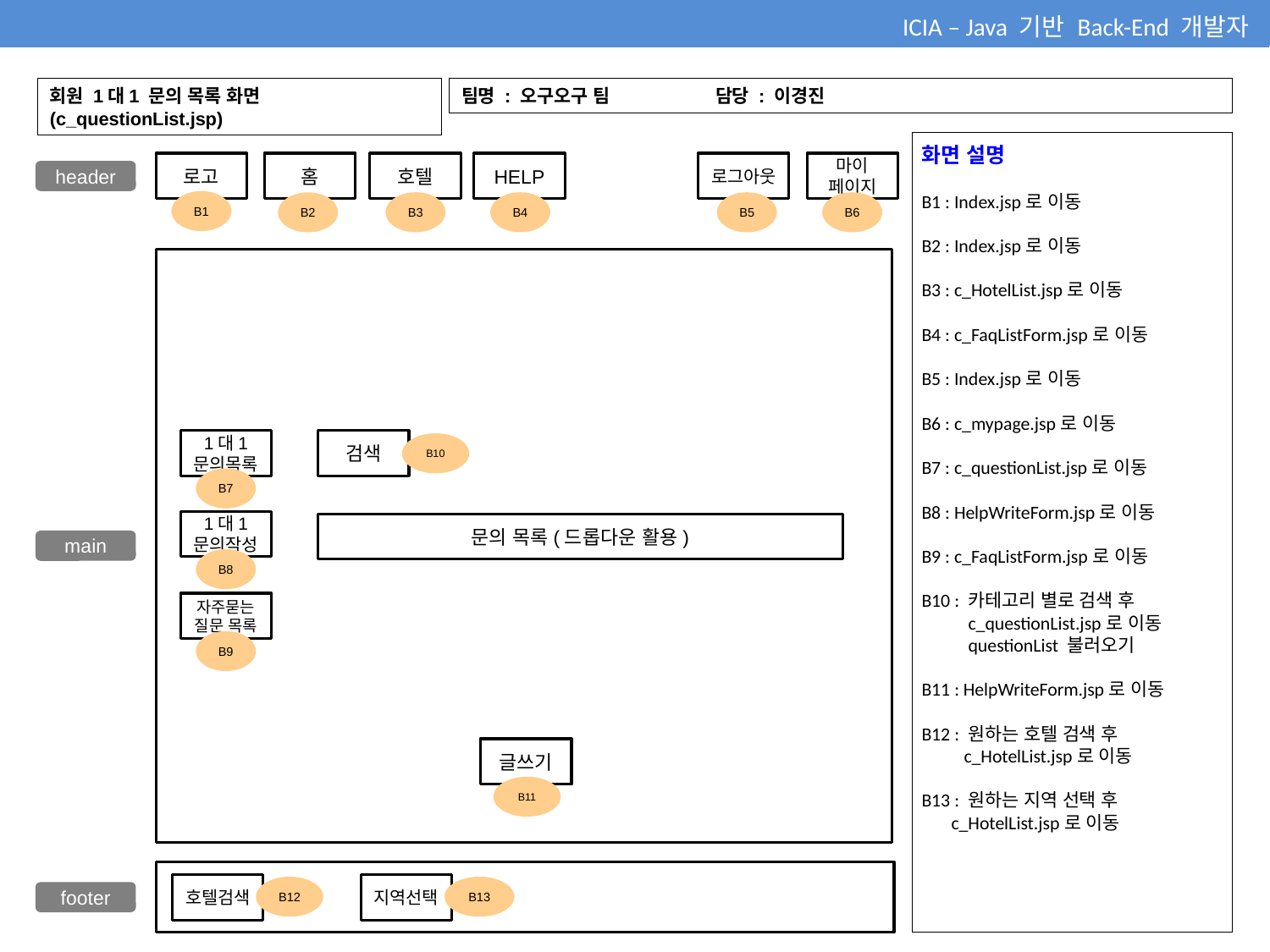

ICIA – Java 기반 Back-End 개발자
회원 1대1 문의 목록 화면(c_questionList.jsp)
팀명 : 오구오구 팀	담당 : 이경진
화면 설명

B1 : Index.jsp로 이동

B2 : Index.jsp로 이동

B3 : c_HotelList.jsp로 이동

B4 : c_FaqListForm.jsp로 이동

B5 : Index.jsp로 이동

B6 : c_mypage.jsp로 이동

B7 : c_questionList.jsp로 이동

B8 : HelpWriteForm.jsp로 이동

B9 : c_FaqListForm.jsp로 이동

B10 : 카테고리 별로 검색 후
           c_questionList.jsp로 이동
           questionList 불러오기

B11 : HelpWriteForm.jsp로 이동

B12 : 원하는 호텔 검색 후
          c_HotelList.jsp로 이동

B13 : 원하는 지역 선택 후
       c_HotelList.jsp로 이동

로고
홈
호텔
HELP
로그아웃
마이
페이지
header
B1
B3
B4
B5
B6
B2

1대1
문의목록
검색
B10
B7
1대1
문의작성
문의 목록(드롭다운 활용)
main
B8
자주묻는질문 목록
B9
글쓰기
B11

호텔검색
지역선택
B12
B13
footer